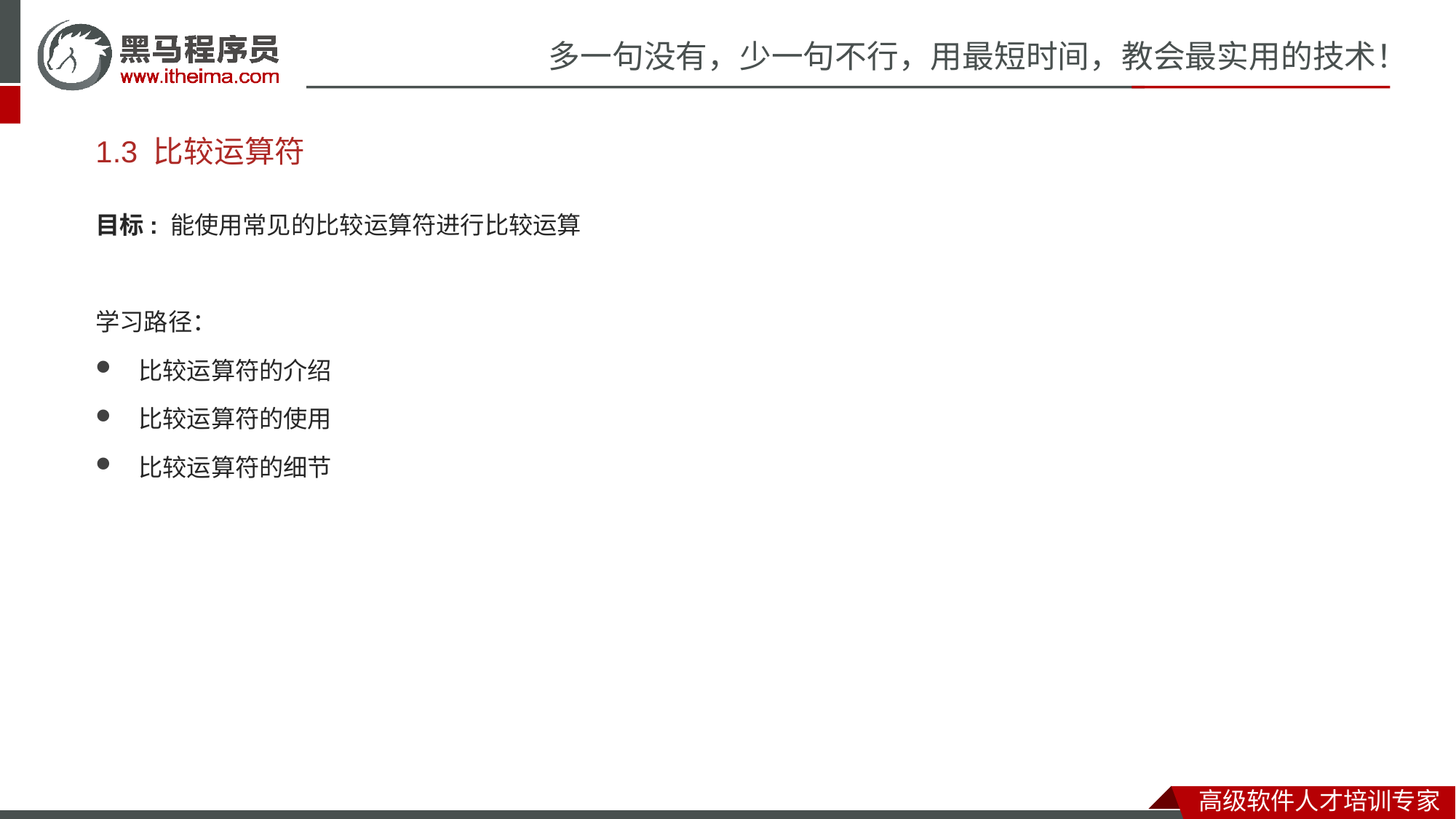

# 1.3 比较运算符
目标: 能使用常见的比较运算符进行比较运算

学习路径：
比较运算符的介绍
比较运算符的使用
比较运算符的细节